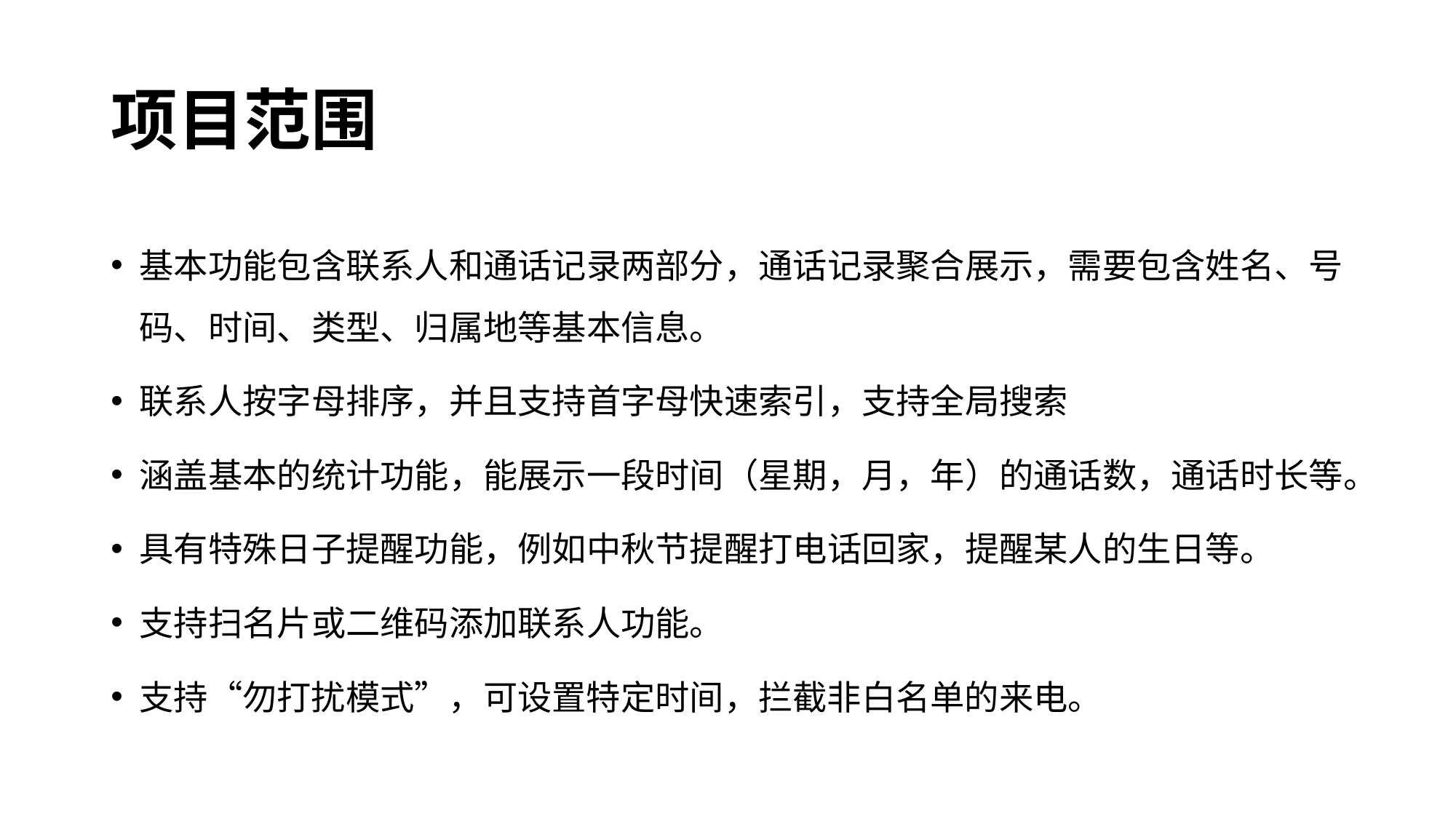

# 项目范围
基本功能包含联系人和通话记录两部分，通话记录聚合展示，需要包含姓名、号码、时间、类型、归属地等基本信息。
联系人按字母排序，并且支持首字母快速索引，支持全局搜索
涵盖基本的统计功能，能展示一段时间（星期，月，年）的通话数，通话时长等。
具有特殊日子提醒功能，例如中秋节提醒打电话回家，提醒某人的生日等。
支持扫名片或二维码添加联系人功能。
支持“勿打扰模式”，可设置特定时间，拦截非白名单的来电。